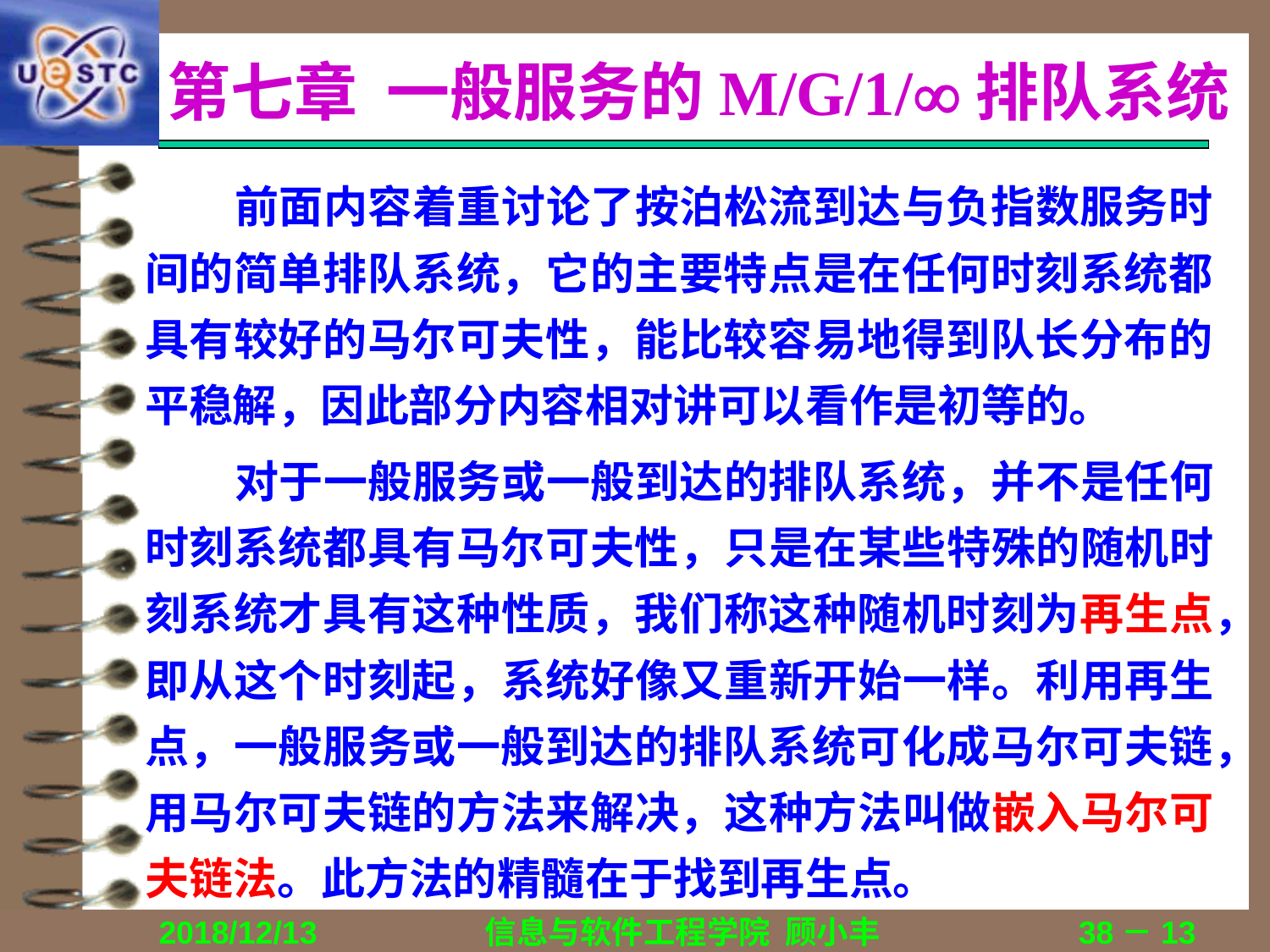

# 第七章  一般服务的M/G/1/∞排队系统
前面内容着重讨论了按泊松流到达与负指数服务时间的简单排队系统，它的主要特点是在任何时刻系统都具有较好的马尔可夫性，能比较容易地得到队长分布的平稳解，因此部分内容相对讲可以看作是初等的。
对于一般服务或一般到达的排队系统，并不是任何时刻系统都具有马尔可夫性，只是在某些特殊的随机时刻系统才具有这种性质，我们称这种随机时刻为再生点，即从这个时刻起，系统好像又重新开始一样。利用再生点，一般服务或一般到达的排队系统可化成马尔可夫链，用马尔可夫链的方法来解决，这种方法叫做嵌入马尔可夫链法。此方法的精髓在于找到再生点。
2018/12/13
信息与软件工程学院  顾小丰
38－13